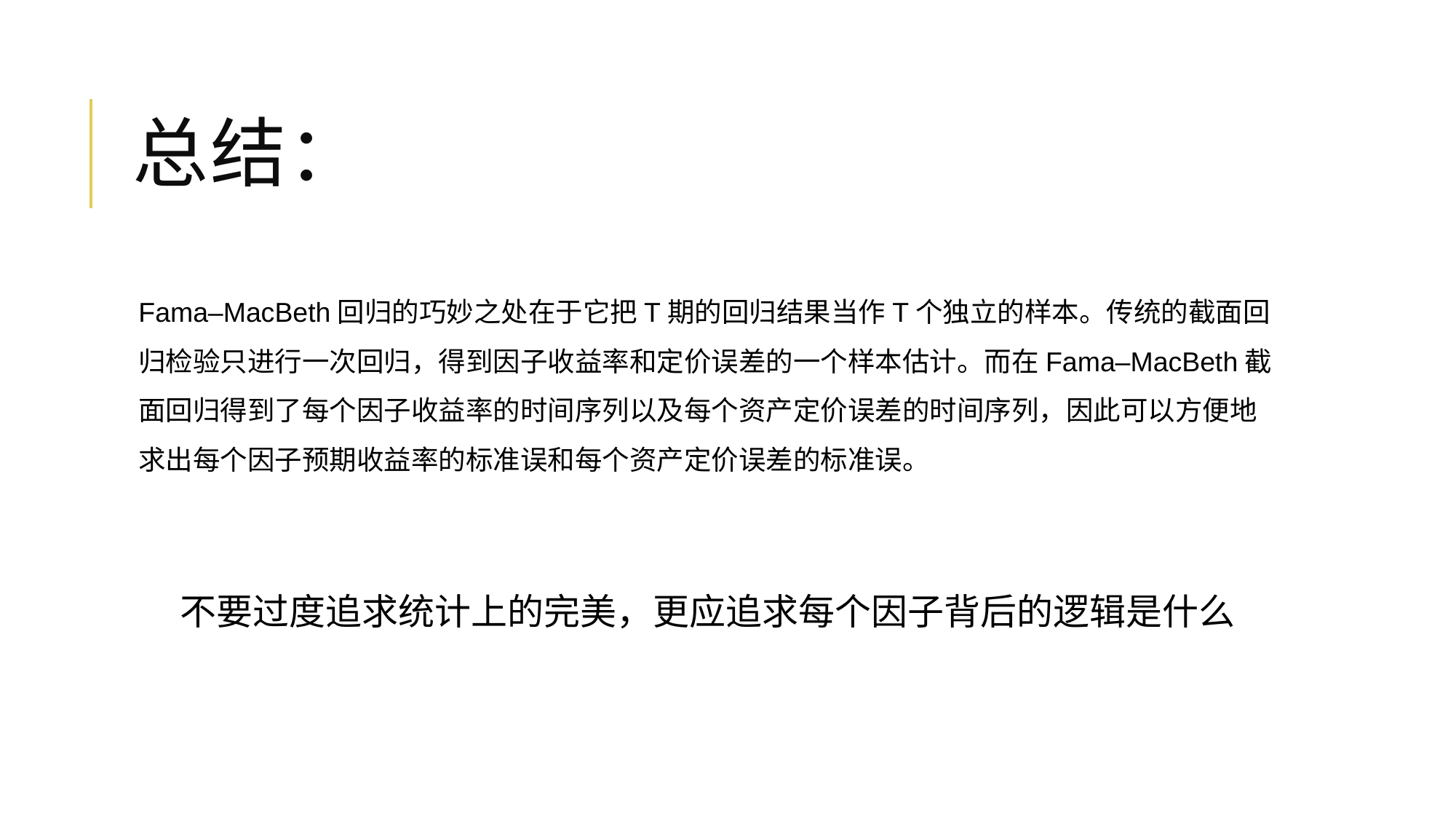

# 总结：
Fama–MacBeth回归的巧妙之处在于它把T期的回归结果当作T个独立的样本。传统的截面回归检验只进行一次回归，得到因子收益率和定价误差的一个样本估计。而在Fama–MacBeth截面回归得到了每个因子收益率的时间序列以及每个资产定价误差的时间序列，因此可以方便地求出每个因子预期收益率的标准误和每个资产定价误差的标准误。

不要过度追求统计上的完美，更应追求每个因子背后的逻辑是什么